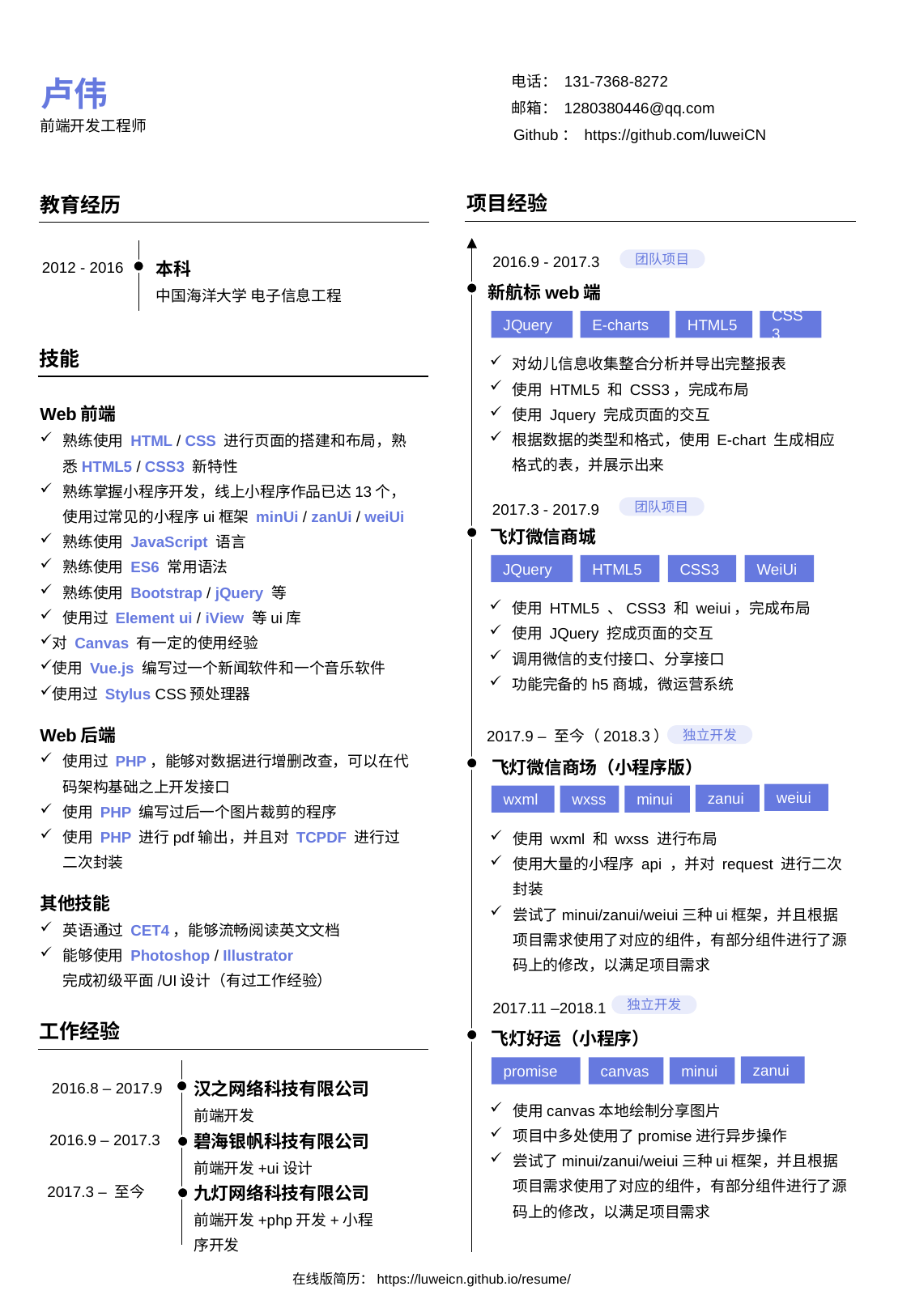

电话： 131-7368-8272
       邮箱： 1280380446@qq.com
       Github： https://github.com/luweiCN
卢伟
前端开发工程师
项目经验
教育经历
2016.9 - 2017.3
新航标web端
JQuery
E-charts
HTML5
CSS3
对幼儿信息收集整合分析并导出完整报表
使用 HTML5 和 CSS3，完成布局
使用 Jquery 完成页面的交互
根据数据的类型和格式，使用 E-chart 生成相应格式的表，并展示出来
本科
中国海洋大学 电子信息工程
团队项目
2012 - 2016

技能
Web前端
熟练使用 HTML / CSS 进行页面的搭建和布局，熟悉HTML5 / CSS3 新特性
熟练掌握小程序开发，线上小程序作品已达13个，使用过常见的小程序ui框架 minUi / zanUi / weiUi
熟练使用 JavaScript 语言
熟练使用 ES6 常用语法
熟练使用 Bootstrap / jQuery 等
使用过 Element ui / iView 等ui库
对 Canvas 有一定的使用经验
使用 Vue.js 编写过一个新闻软件和一个音乐软件
使用过 Stylus CSS预处理器
Web后端
使用过 PHP，能够对数据进行增删改查，可以在代码架构基础之上开发接口
使用 PHP 编写过后一个图片裁剪的程序
使用 PHP 进行pdf输出，并且对 TCPDF 进行过二次封装
其他技能
英语通过 CET4，能够流畅阅读英文文档
能够使用 Photoshop / Illustrator 完成初级平面/UI设计（有过工作经验）
2017.3 - 2017.9
团队项目
飞灯微信商城

JQuery
HTML5
CSS3
WeiUi
使用 HTML5 、CSS3 和 weiui，完成布局
使用 JQuery 挖成页面的交互
调用微信的支付接口、分享接口
功能完备的h5商城，微运营系统
2017.9 – 至今（2018.3）

独立开发
飞灯微信商场（小程序版）
zanui
wxml
wxss
minui
使用 wxml 和 wxss 进行布局
使用大量的小程序 api ，并对 request 进行二次封装
尝试了minui/zanui/weiui三种ui框架，并且根据项目需求使用了对应的组件，有部分组件进行了源码上的修改，以满足项目需求

weiui
2017.11 –2018.1
独立开发
飞灯好运（小程序）
zanui
promise
canvas
minui
使用canvas本地绘制分享图片
项目中多处使用了promise进行异步操作
尝试了minui/zanui/weiui三种ui框架，并且根据项目需求使用了对应的组件，有部分组件进行了源码上的修改，以满足项目需求
工作经验

汉之网络科技有限公司
前端开发
2016.8 – 2017.9

碧海银帆科技有限公司
前端开发+ui设计
2016.9 – 2017.3

九灯网络科技有限公司
前端开发+php开发+小程序开发
2017.3 – 至今

在线版简历：https://luweicn.github.io/resume/